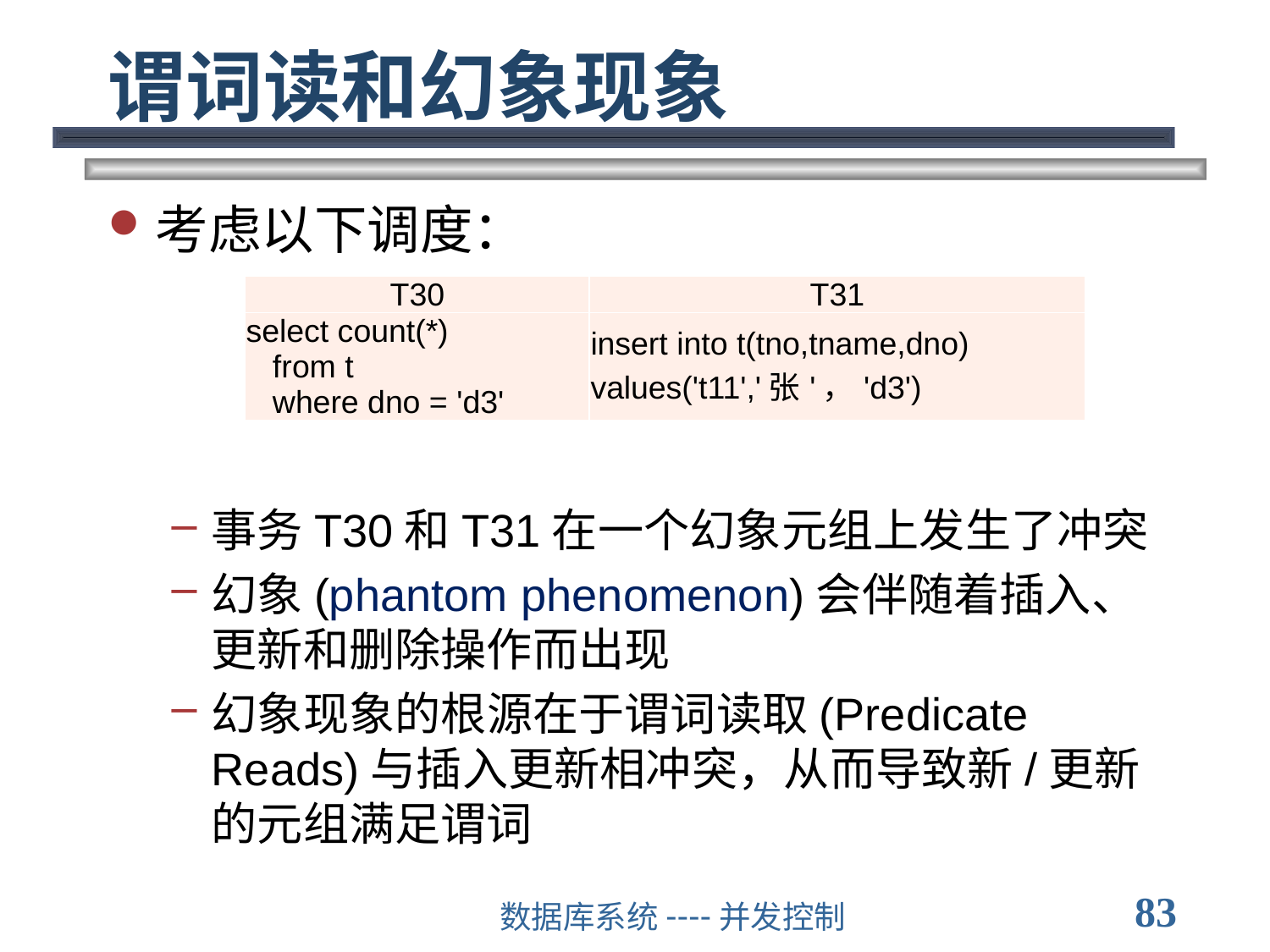

# 谓词读和幻象现象
考虑以下调度：

事务T30和T31在一个幻象元组上发生了冲突
幻象(phantom phenomenon)会伴随着插入、更新和删除操作而出现
幻象现象的根源在于谓词读取(Predicate Reads)与插入更新相冲突，从而导致新/更新的元组满足谓词

| T30 | T31 |
| --- | --- |
| select count(\*) from t where dno = 'd3' | insert into t(tno,tname,dno) values('t11','张'，'d3') |
83
数据库系统----并发控制